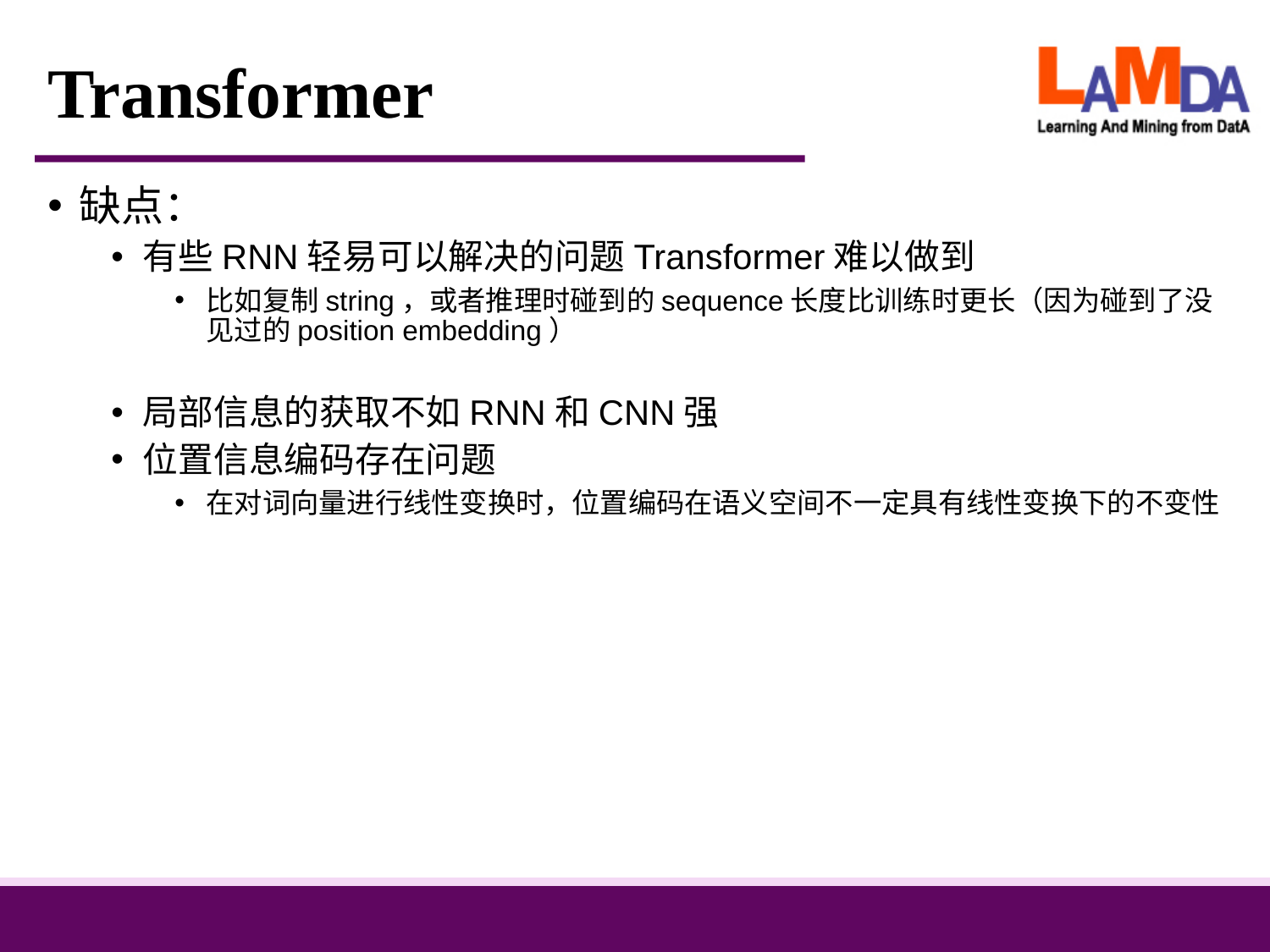

# Transformer
缺点：
有些RNN轻易可以解决的问题Transformer难以做到
比如复制string，或者推理时碰到的sequence长度比训练时更长（因为碰到了没见过的position embedding）

局部信息的获取不如RNN和CNN强
位置信息编码存在问题
在对词向量进行线性变换时，位置编码在语义空间不一定具有线性变换下的不变性